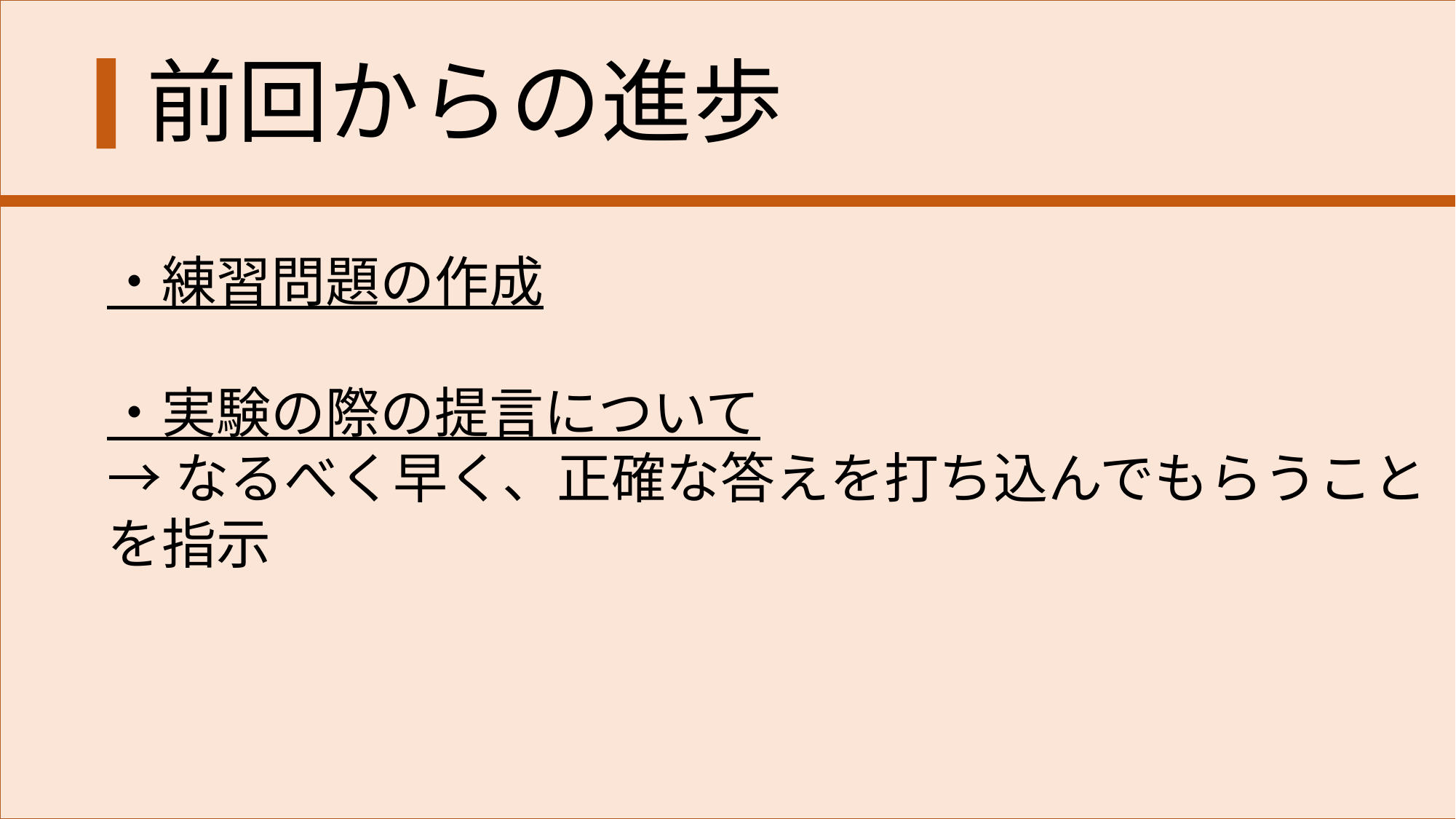

前回からの進歩

・練習問題の作成

・実験の際の提言について
→なるべく早く、正確な答えを打ち込んでもらうことを指示